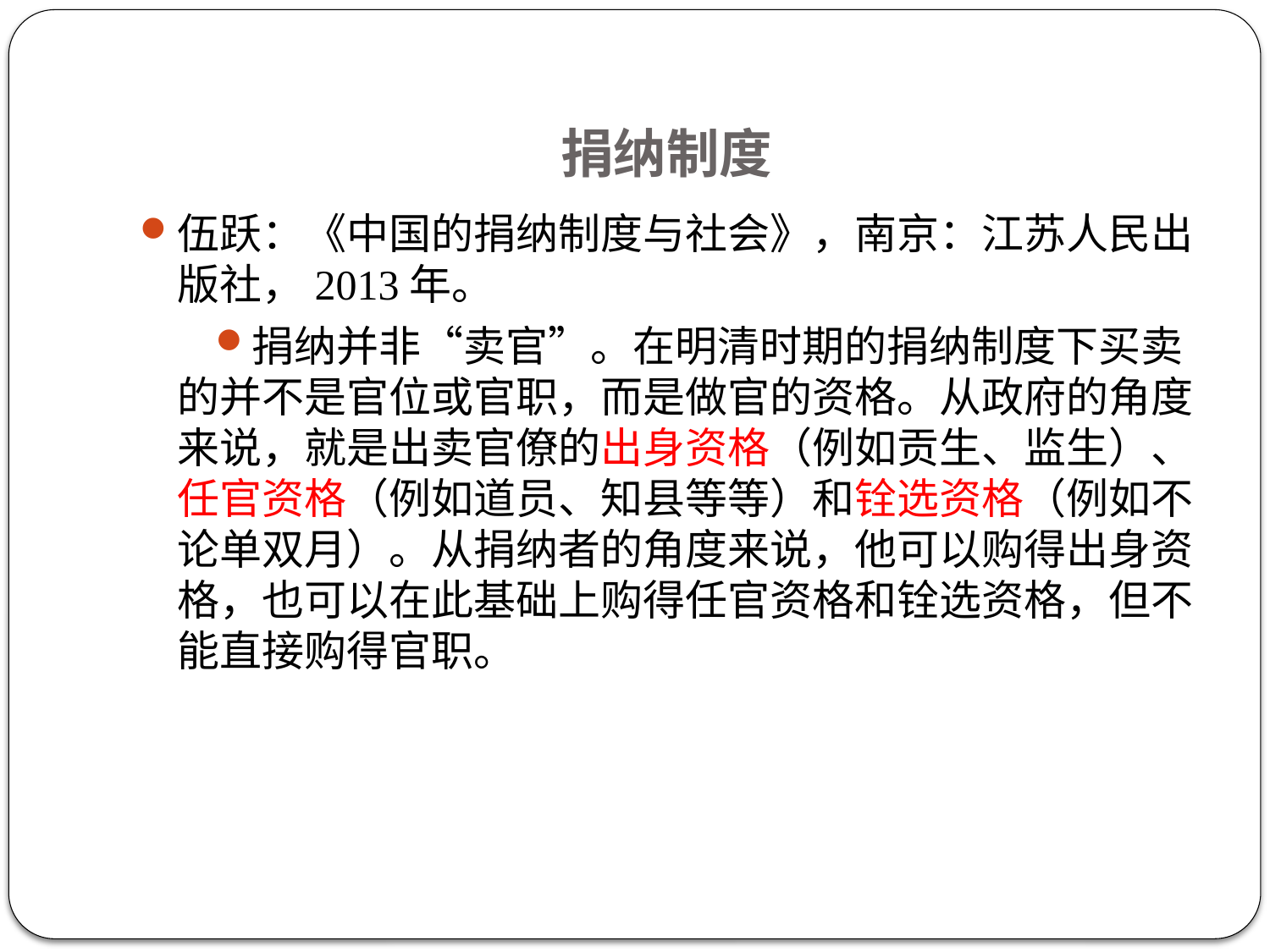

# 捐纳制度
伍跃：《中国的捐纳制度与社会》，南京：江苏人民出版社，2013年。
捐纳并非“卖官”。在明清时期的捐纳制度下买卖的并不是官位或官职，而是做官的资格。从政府的角度来说，就是出卖官僚的出身资格（例如贡生、监生）、任官资格（例如道员、知县等等）和铨选资格（例如不论单双月）。从捐纳者的角度来说，他可以购得出身资格，也可以在此基础上购得任官资格和铨选资格，但不能直接购得官职。